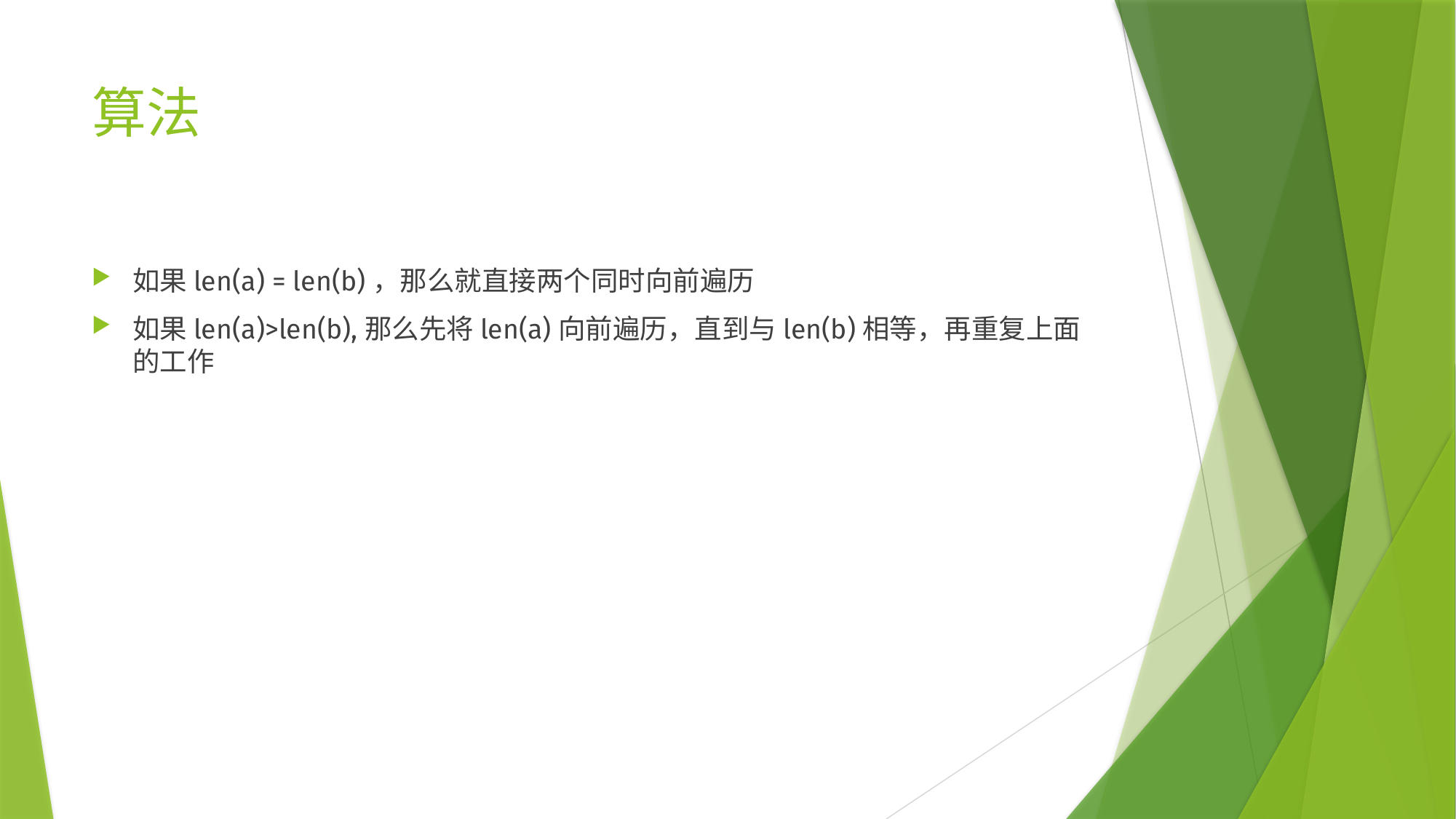

# 算法
如果len(a) = len(b)，那么就直接两个同时向前遍历
如果len(a)>len(b),那么先将len(a)向前遍历，直到与len(b)相等，再重复上面的工作